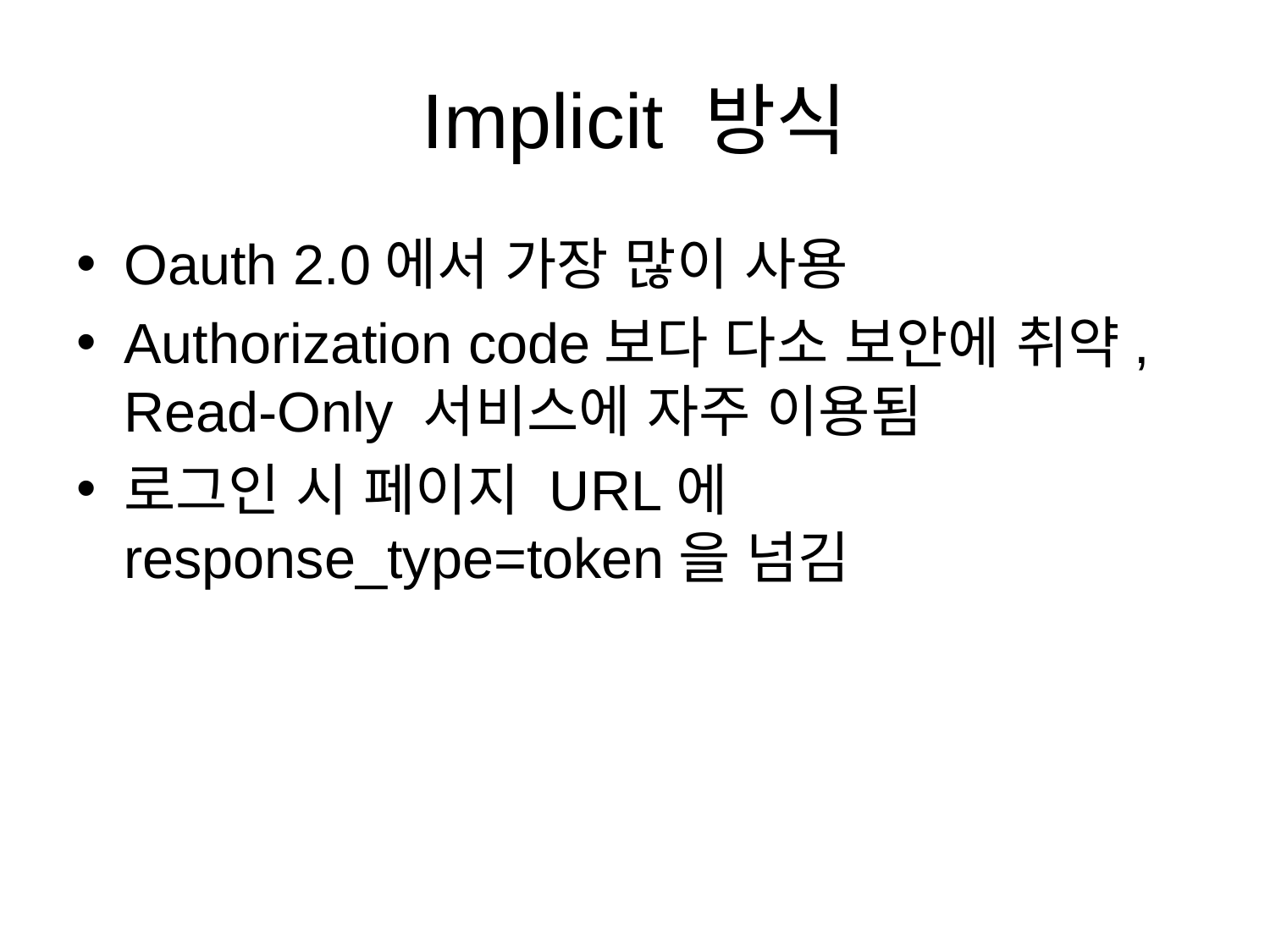

# Implicit 방식
Oauth 2.0에서 가장 많이 사용
Authorization code보다 다소 보안에 취약, Read-Only 서비스에 자주 이용됨
로그인 시 페이지 URL에 response_type=token을 넘김